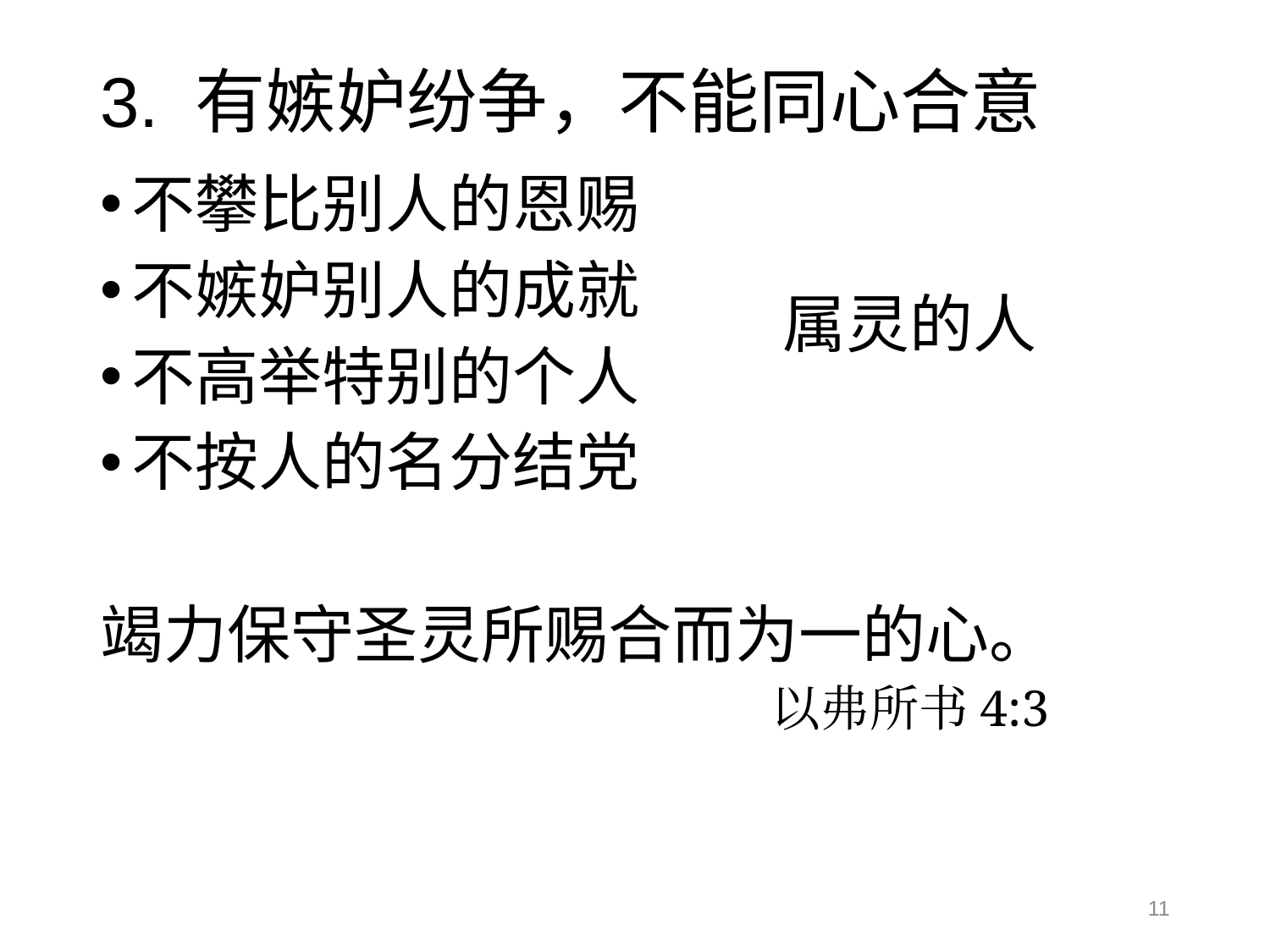

# 3. 有嫉妒纷争，不能同心合意
不攀比别人的恩赐
不嫉妒别人的成就
不高举特别的个人
不按人的名分结党

竭力保守圣灵所赐合而为一的心。     				          以弗所书4:3
属灵的人
11